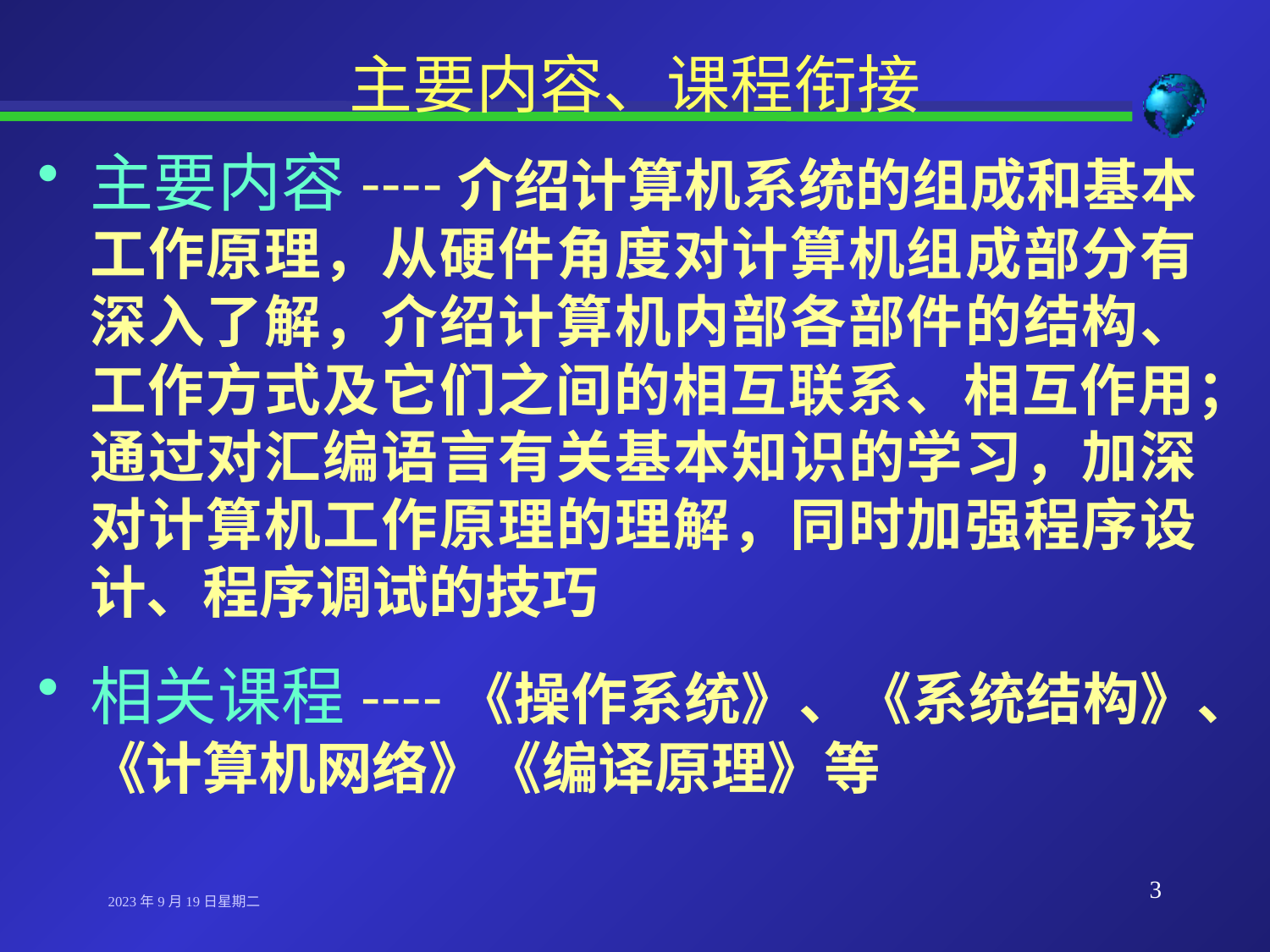

主要内容、课程衔接
主要内容----介绍计算机系统的组成和基本工作原理，从硬件角度对计算机组成部分有深入了解，介绍计算机内部各部件的结构、工作方式及它们之间的相互联系、相互作用；通过对汇编语言有关基本知识的学习，加深对计算机工作原理的理解，同时加强程序设计、程序调试的技巧
相关课程----《操作系统》、《系统结构》、《计算机网络》《编译原理》等

3
2023年9月19日星期二